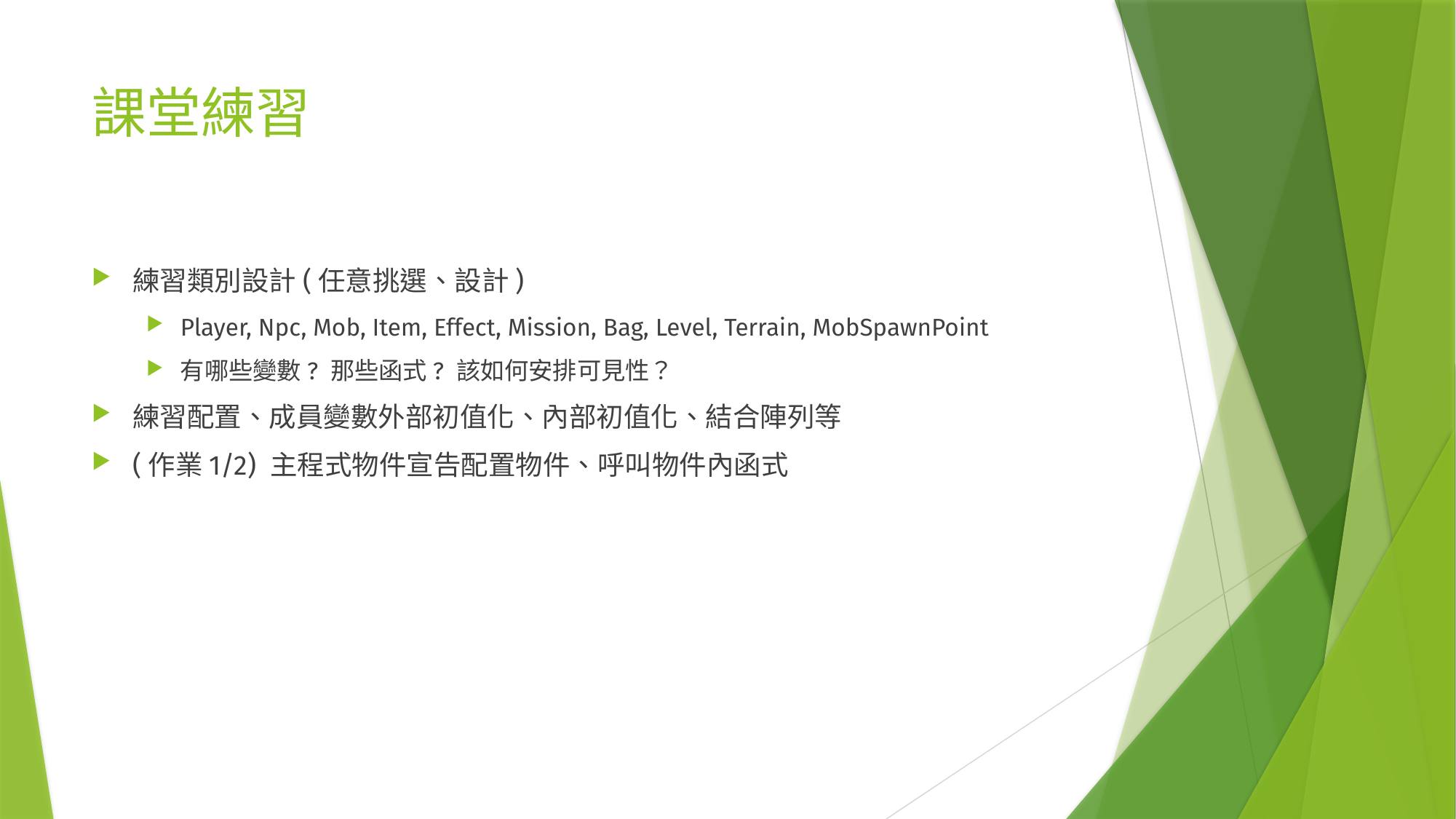

# 課堂練習
練習類別設計(任意挑選、設計)
Player, Npc, Mob, Item, Effect, Mission, Bag, Level, Terrain, MobSpawnPoint
有哪些變數? 那些函式? 該如何安排可見性？
練習配置、成員變數外部初值化、內部初值化、結合陣列等
(作業1/2) 主程式物件宣告配置物件、呼叫物件內函式